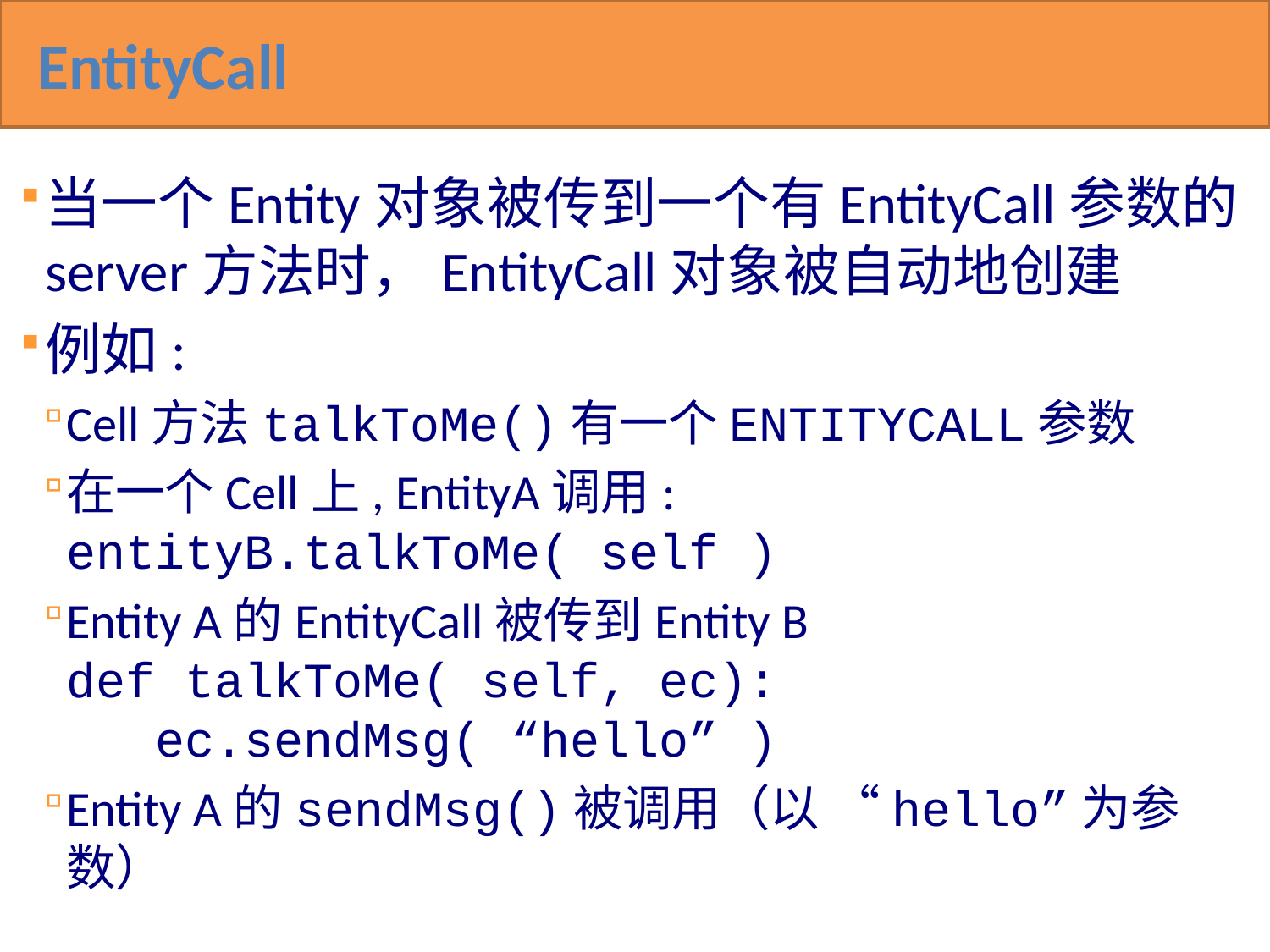

# EntityCall
当一个Entity对象被传到一个有EntityCall参数的server方法时，EntityCall对象被自动地创建
例如:
Cell方法talkToMe()有一个ENTITYCALL参数
在一个Cell上, EntityA调用:
entityB.talkToMe( self )
Entity A的EntityCall被传到Entity B
def talkToMe( self, ec):
   ec.sendMsg( “hello” )
Entity A的sendMsg()被调用（以 “hello”为参数）